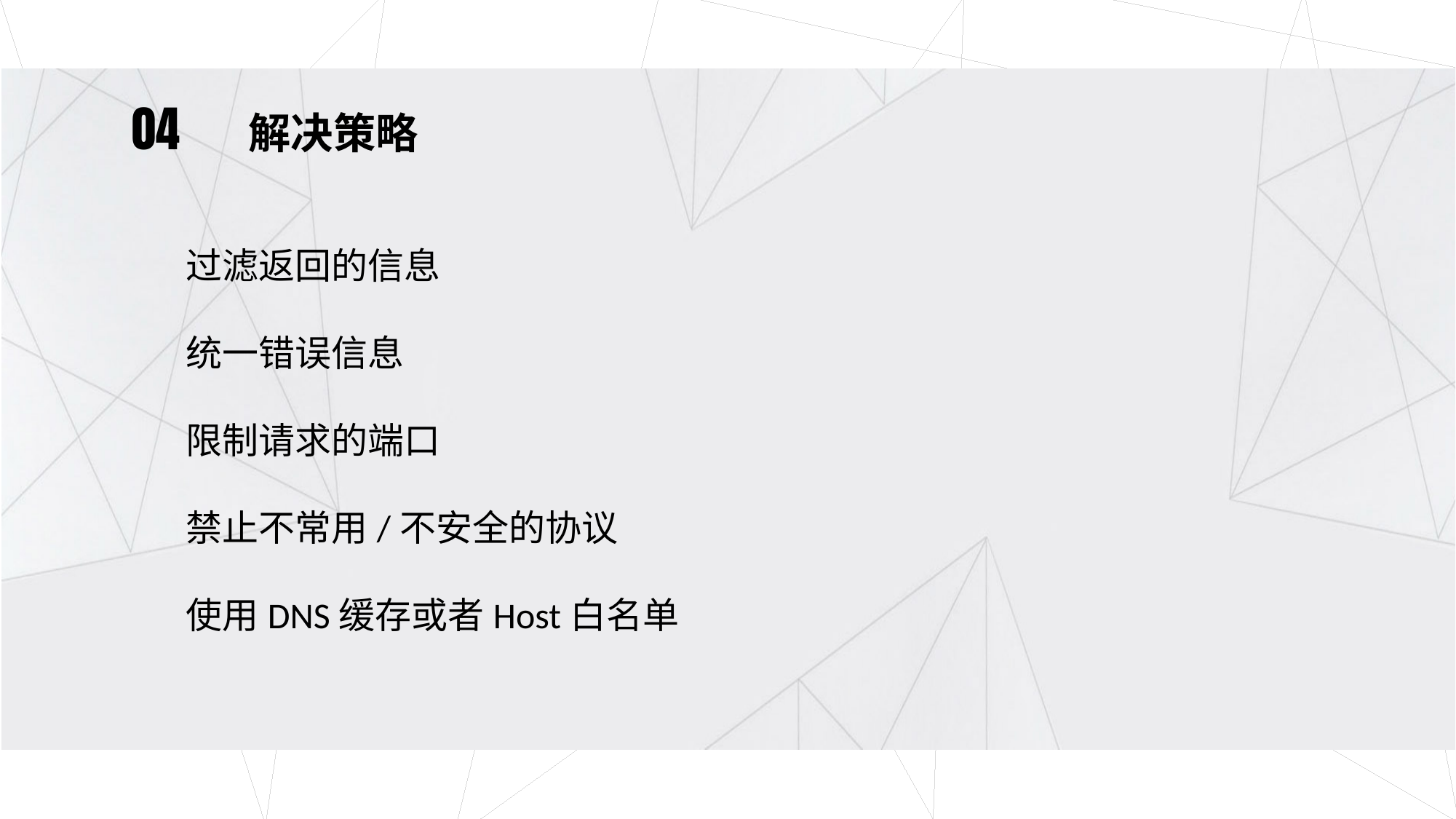

解决策略
04
过滤返回的信息

统一错误信息

限制请求的端口

禁止不常用/不安全的协议

使用DNS缓存或者Host白名单